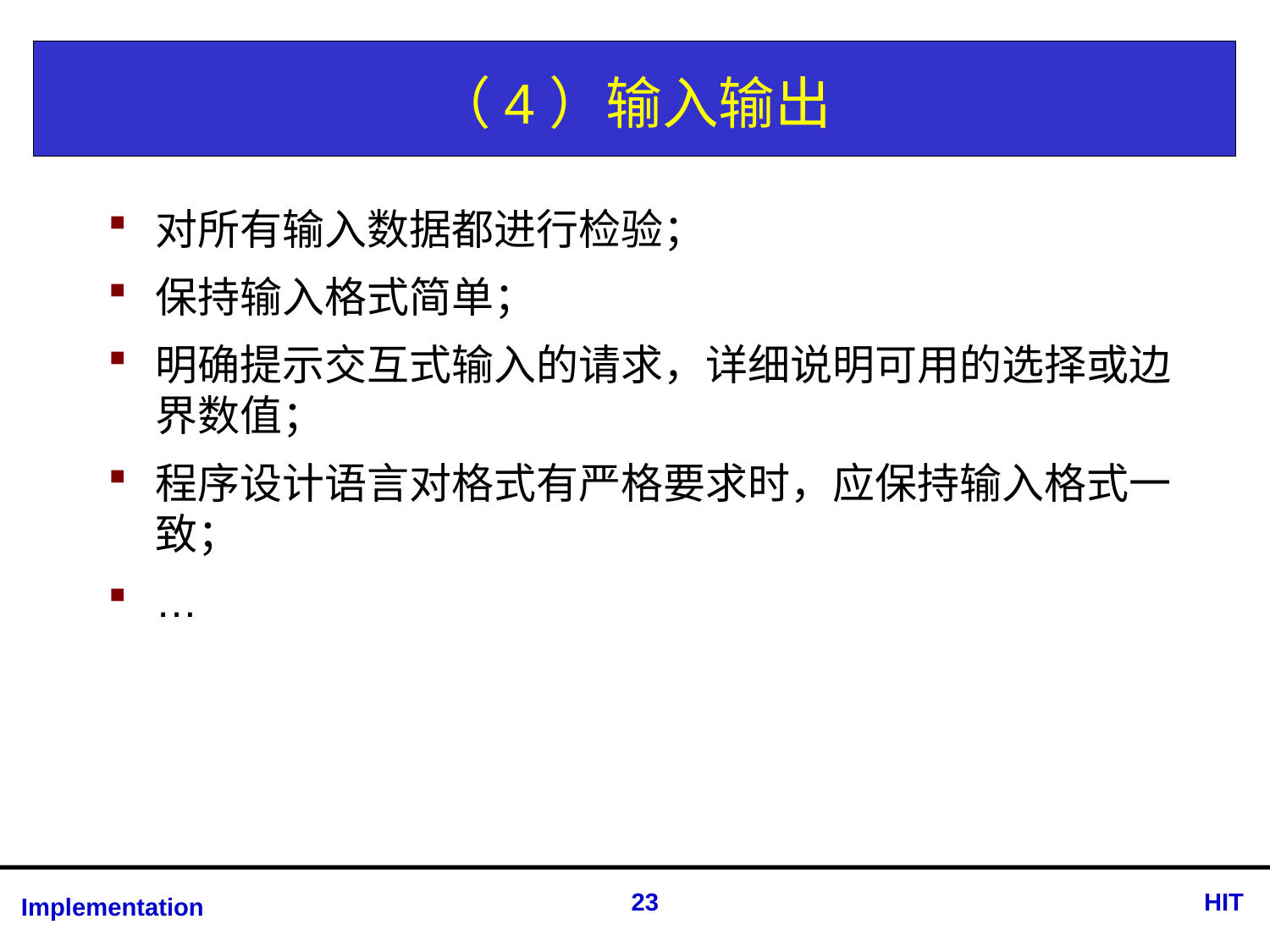

# （4）输入输出
对所有输入数据都进行检验；
保持输入格式简单；
明确提示交互式输入的请求，详细说明可用的选择或边界数值；
程序设计语言对格式有严格要求时，应保持输入格式一致；
…